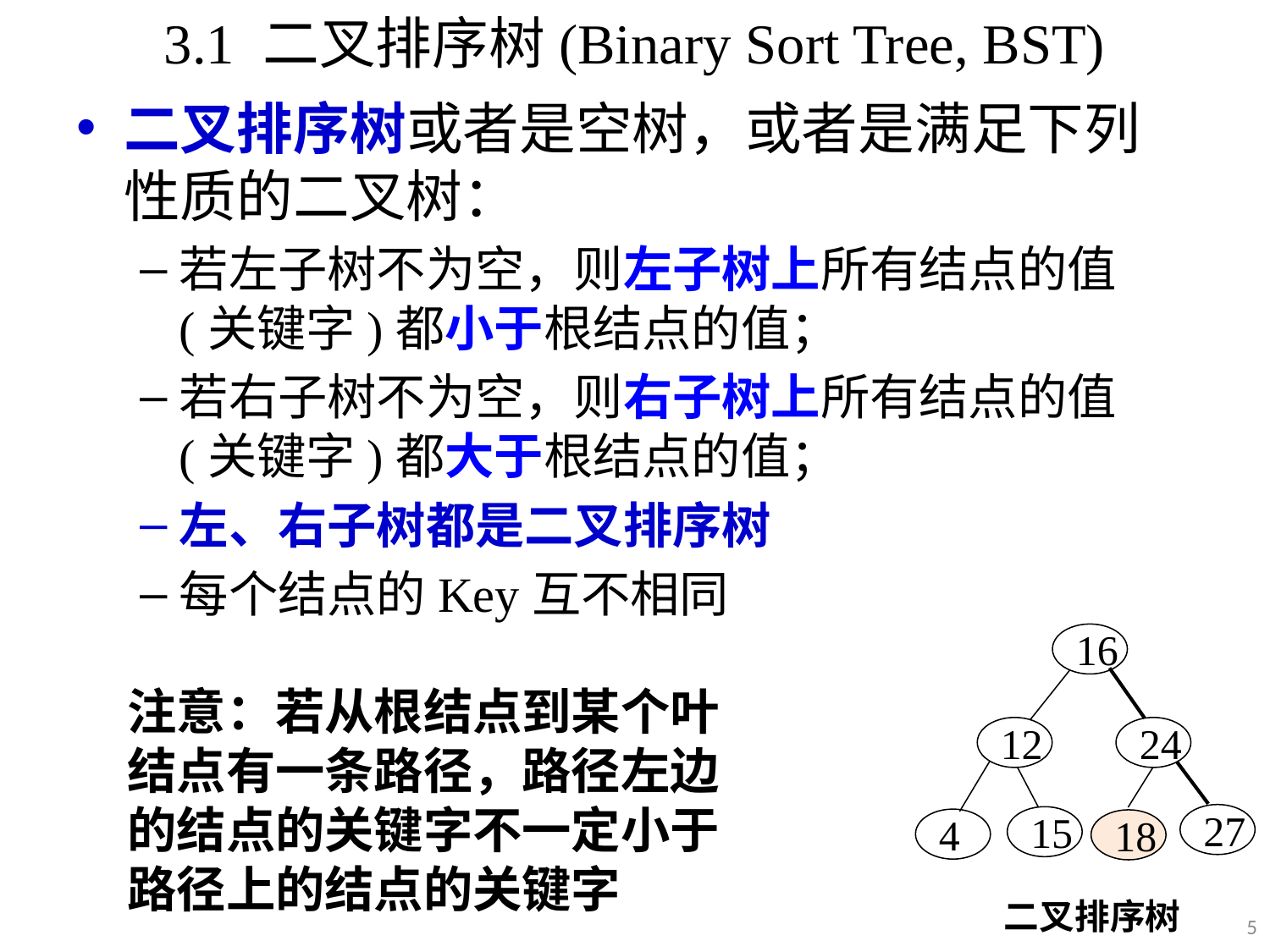

# 3.1 二叉排序树(Binary Sort Tree, BST)
二叉排序树或者是空树，或者是满足下列性质的二叉树：
若左子树不为空，则左子树上所有结点的值(关键字)都小于根结点的值；
若右子树不为空，则右子树上所有结点的值(关键字)都大于根结点的值；
左、右子树都是二叉排序树
每个结点的Key互不相同

16

12
24

27
15
4
18
注意：若从根结点到某个叶结点有一条路径，路径左边的结点的关键字不一定小于路径上的结点的关键字
二叉排序树
5